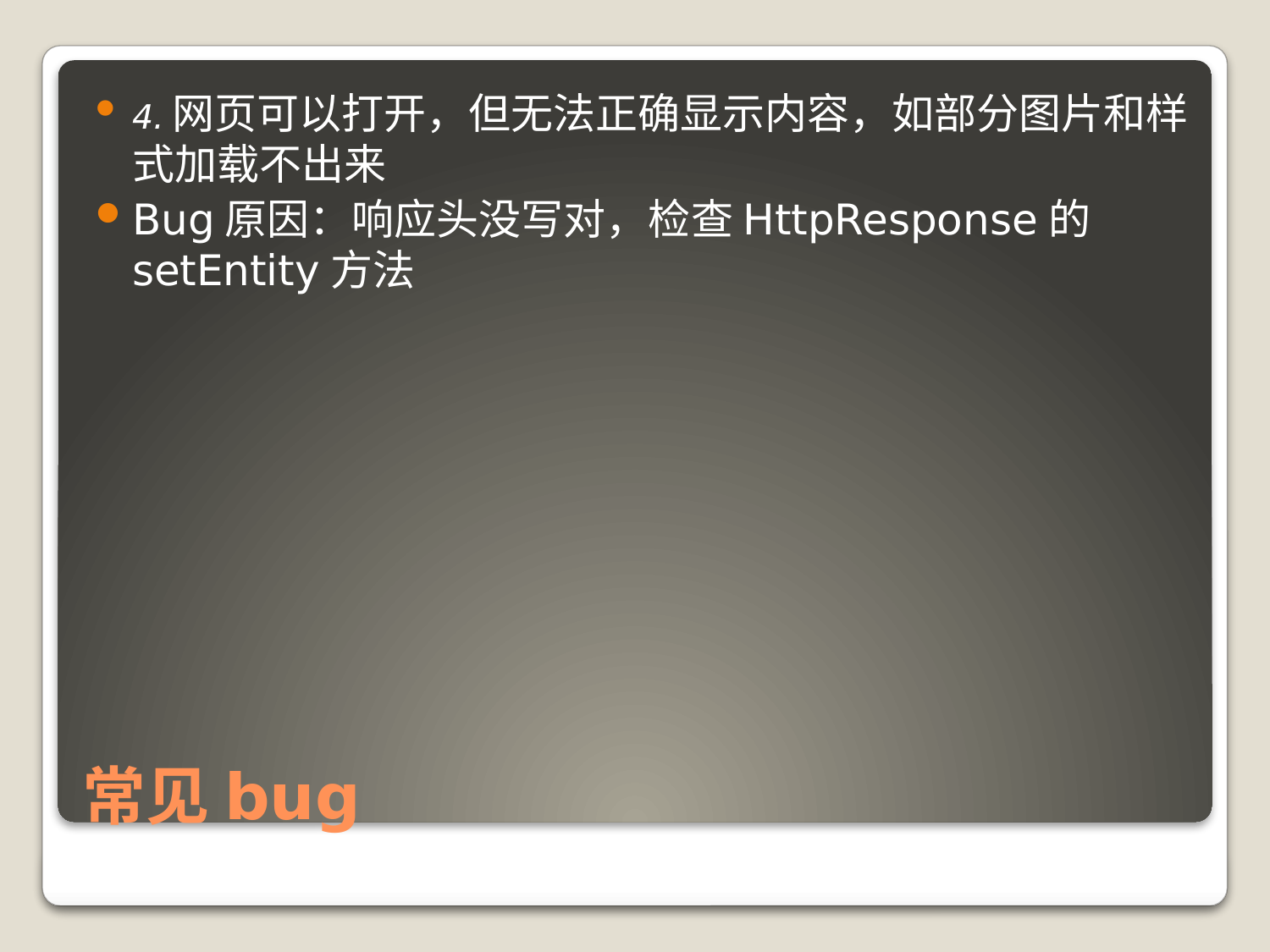

4.网页可以打开，但无法正确显示内容，如部分图片和样式加载不出来
Bug原因：响应头没写对，检查HttpResponse的setEntity方法

# 常见bug